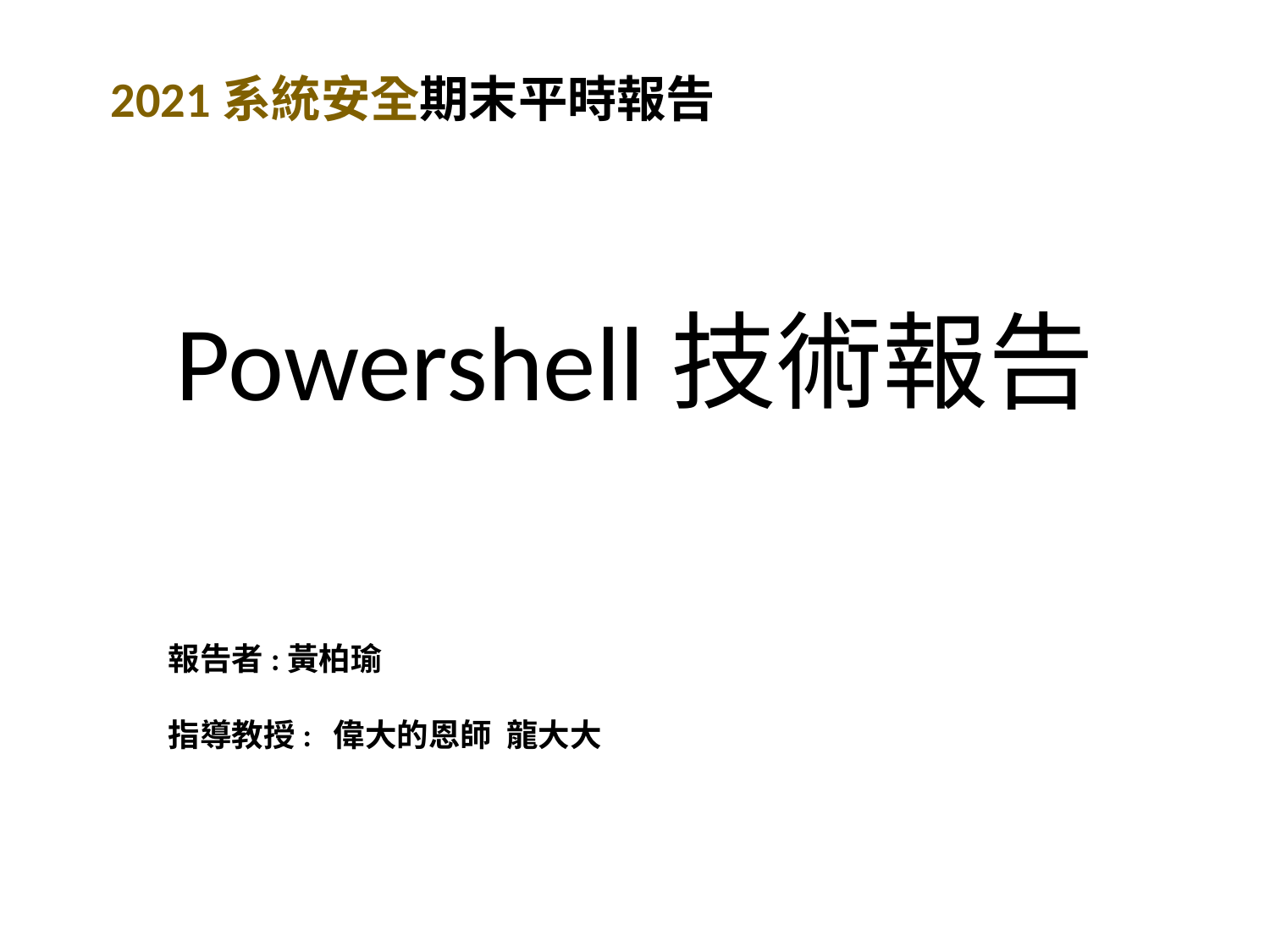

2021系統安全期末平時報告
# Powershell技術報告
報告者:黃柏瑜

指導教授:  偉大的恩師  龍大大